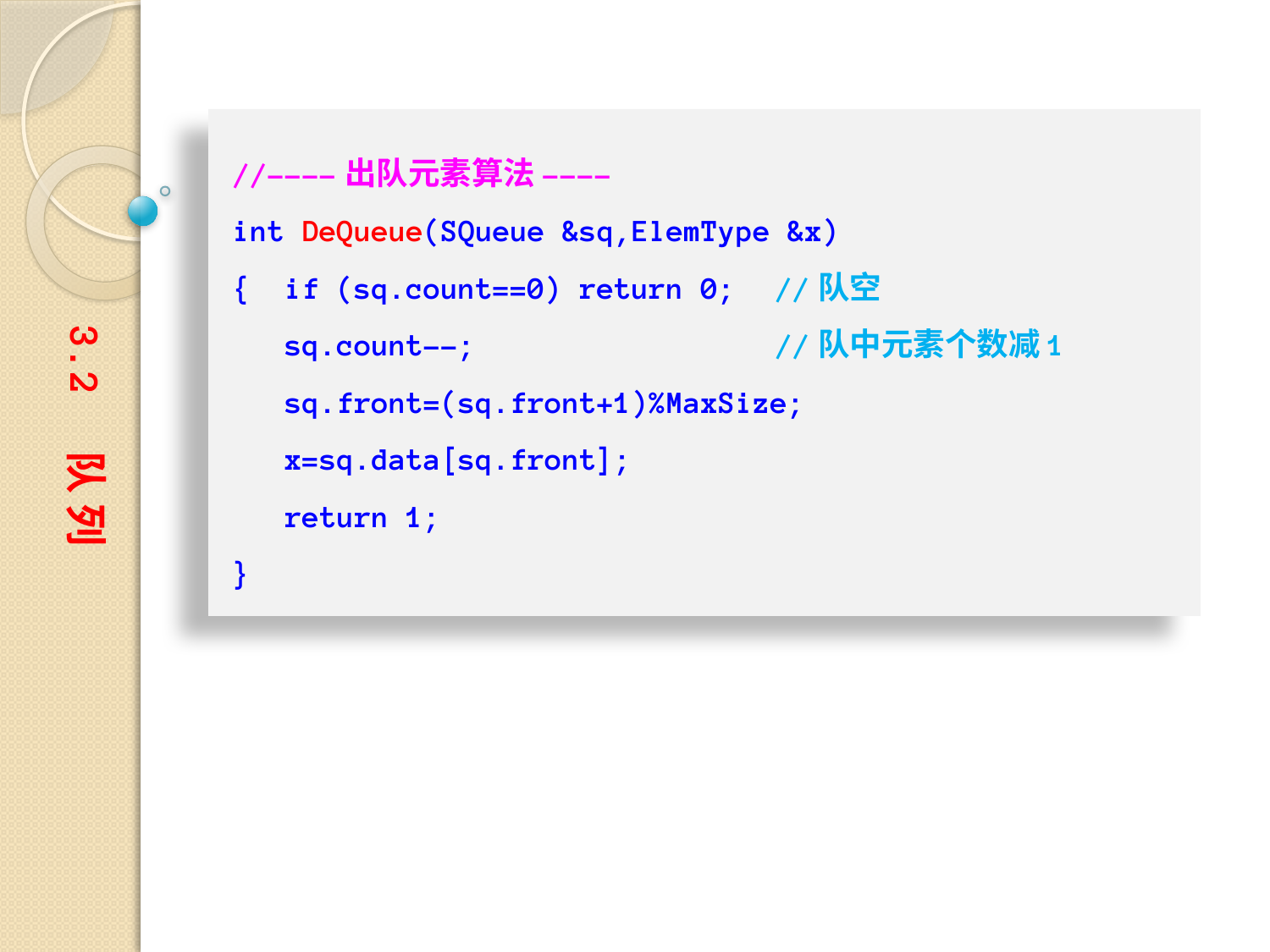

//----出队元素算法----
int DeQueue(SQueue &sq,ElemType &x)
{  if (sq.count==0) return 0;	  //队空
   sq.count--;			  //队中元素个数减1
   sq.front=(sq.front+1)%MaxSize;
   x=sq.data[sq.front];
   return 1;
}
3.2  队 列